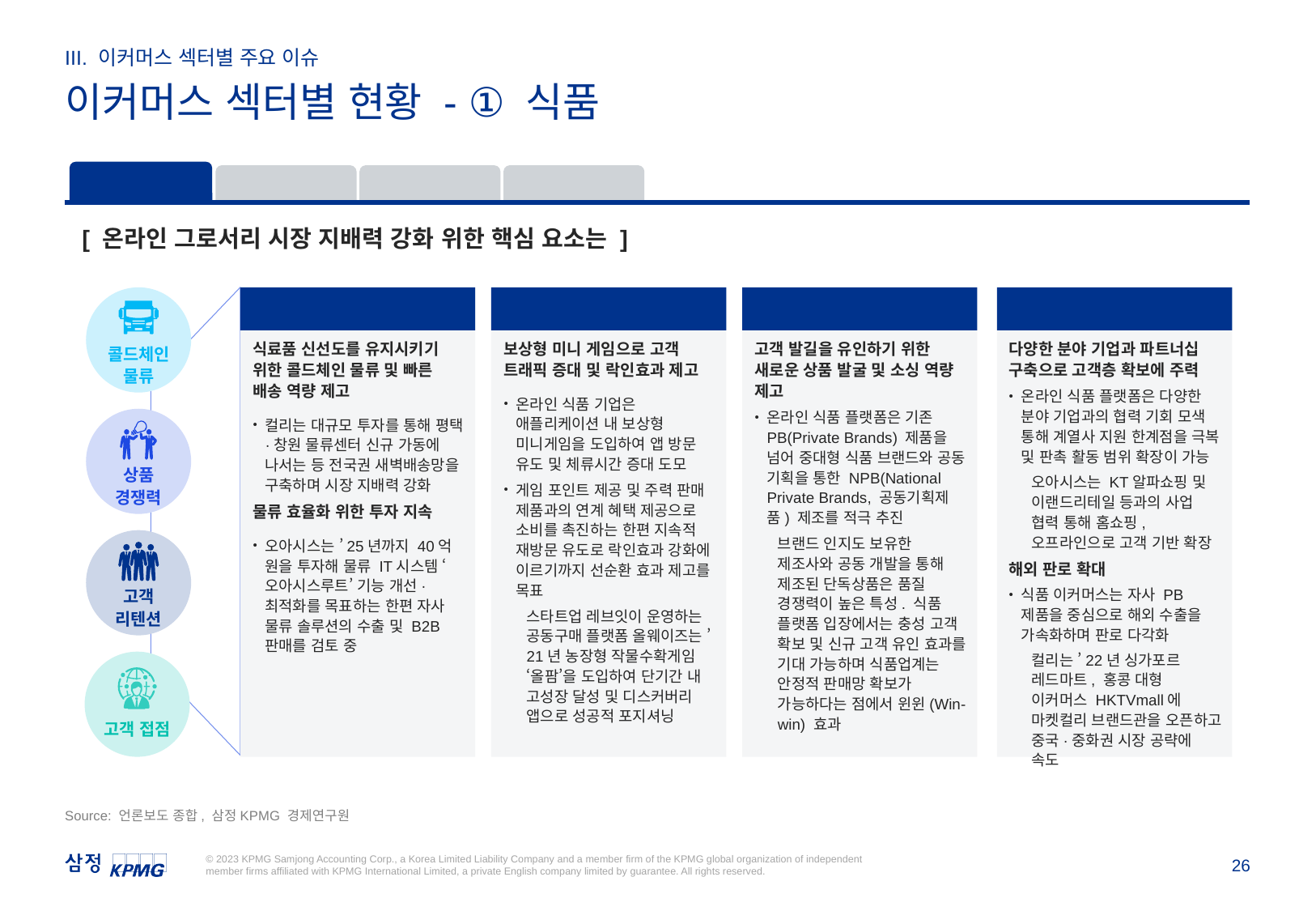

III. 이커머스 섹터별 주요 이슈
이커머스 섹터별 현황 - ① 식품
식품
패션
딜리버리
라이프스타일
[ 온라인 그로서리 시장 지배력 강화 위한 핵심 요소는 ]
콜드체인
물류

콜드체인 물류
고객 확보
상품 경쟁력 제고

식료품 신선도를 유지시키기 위한 콜드체인 물류 및 빠른 배송 역량 제고
컬리는 대규모 투자를 통해 평택·창원 물류센터 신규 가동에 나서는 등 전국권 새벽배송망을 구축하며 시장 지배력 강화
물류 효율화 위한 투자 지속
오아시스는 ’25년까지 40억 원을 투자해 물류 IT시스템 ‘오아시스루트’ 기능 개선·최적화를 목표하는 한편 자사 물류 솔루션의 수출 및 B2B 판매를 검토 중
보상형 미니 게임으로 고객 트래픽 증대 및 락인효과 제고
온라인 식품 기업은 애플리케이션 내 보상형 미니게임을 도입하여 앱 방문 유도 및 체류시간 증대 도모
게임 포인트 제공 및 주력 판매 제품과의 연계 혜택 제공으로 소비를 촉진하는 한편 지속적 재방문 유도로 락인효과 강화에 이르기까지 선순환 효과 제고를 목표
스타트업 레브잇이 운영하는 공동구매 플랫폼 올웨이즈는 ’21년 농장형 작물수확게임 ‘올팜’을 도입하여 단기간 내 고성장 달성 및 디스커버리 앱으로 성공적 포지셔닝
고객 발길을 유인하기 위한 새로운 상품 발굴 및 소싱 역량 제고
온라인 식품 플랫폼은 기존 PB(Private Brands) 제품을 넘어 중대형 식품 브랜드와 공동 기획을 통한 NPB(National Private Brands, 공동기획제품) 제조를 적극 추진
브랜드 인지도 보유한 제조사와 공동 개발을 통해 제조된 단독상품은 품질 경쟁력이 높은 특성. 식품 플랫폼 입장에서는 충성 고객 확보 및 신규 고객 유인 효과를 기대 가능하며 식품업계는 안정적 판매망 확보가 가능하다는 점에서 윈윈(Win-win) 효과
판로 및 고객 접점 다변화

다양한 분야 기업과 파트너십 구축으로 고객층 확보에 주력
온라인 식품 플랫폼은 다양한 분야 기업과의 협력 기회 모색 통해 계열사 지원 한계점을 극복 및 판촉 활동 범위 확장이 가능
오아시스는 KT알파쇼핑 및 이랜드리테일 등과의 사업 협력 통해 홈쇼핑, 오프라인으로 고객 기반 확장
해외 판로 확대
식품 이커머스는 자사 PB제품을 중심으로 해외 수출을 가속화하며 판로 다각화
컬리는 ’22년 싱가포르 레드마트, 홍콩 대형 이커머스 HKTVmall에 마켓컬리 브랜드관을 오픈하고 중국·중화권 시장 공략에 속도

상품
경쟁력

고객
리텐션

고객 접점

Source: 언론보도 종합, 삼정KPMG 경제연구원